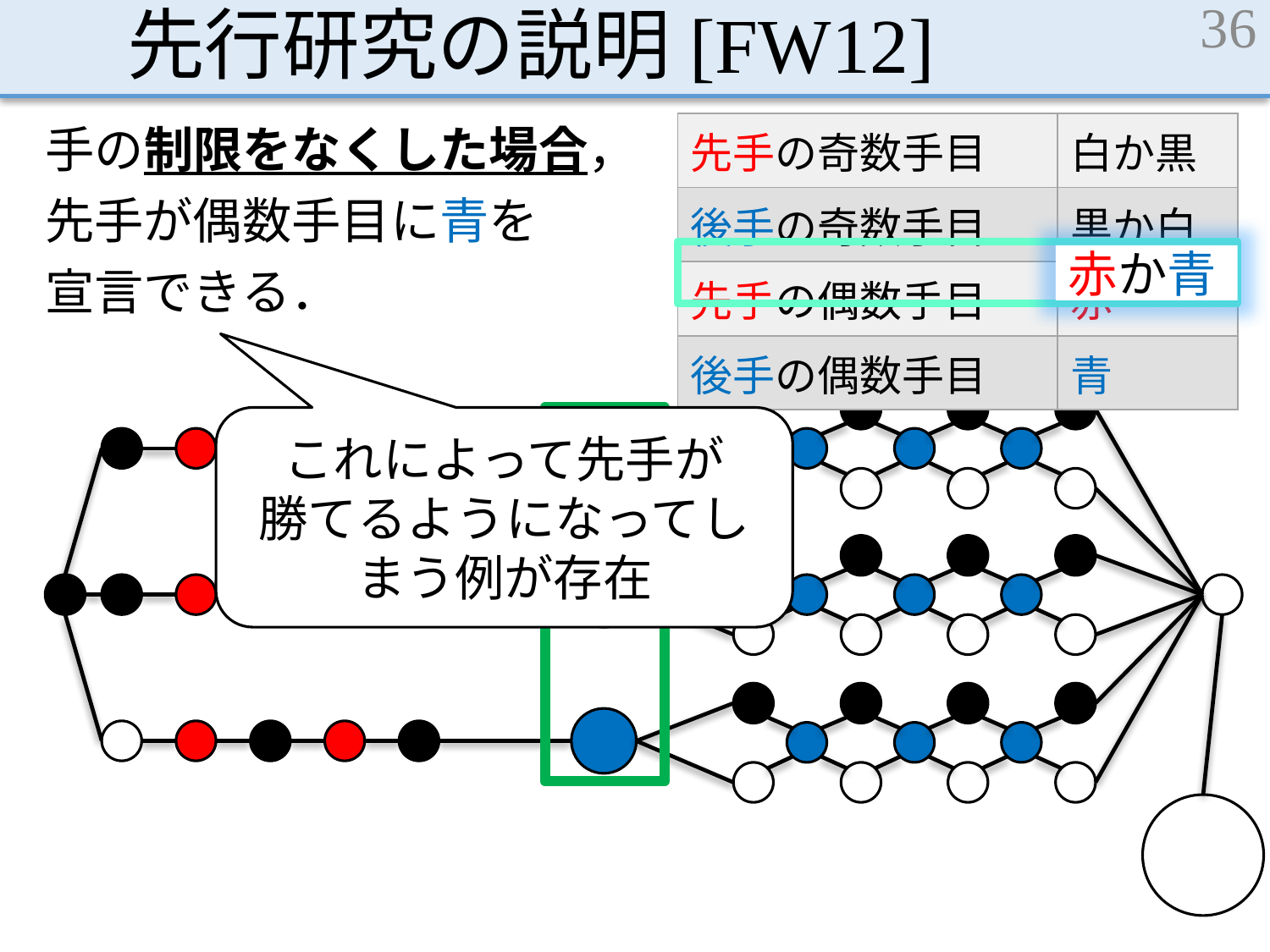

# 先行研究の説明[FW12]
36
| 先手の奇数手目 | 白か黒 |
| --- | --- |
| 後手の奇数手目 | 黒か白 |
| 先手の偶数手目 | 赤 |
| 後手の偶数手目 | 青 |
手の制限をなくした場合，
先手が偶数手目に青を
宣言できる．

赤か青

これによって先手が
勝てるようになってしまう例が存在